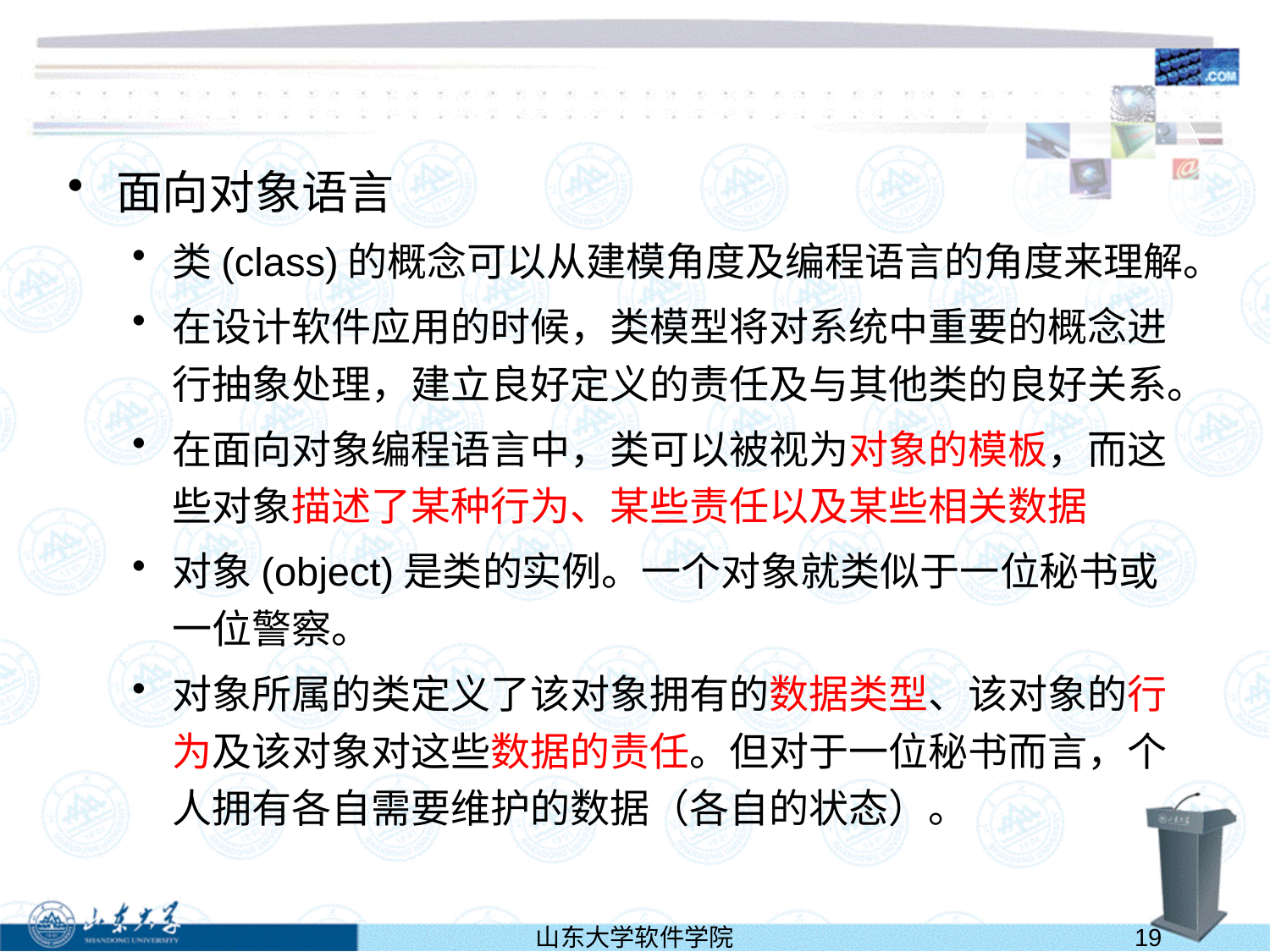

#
面向对象语言
类(class)的概念可以从建模角度及编程语言的角度来理解。
在设计软件应用的时候，类模型将对系统中重要的概念进行抽象处理，建立良好定义的责任及与其他类的良好关系。
在面向对象编程语言中，类可以被视为对象的模板，而这些对象描述了某种行为、某些责任以及某些相关数据
对象(object)是类的实例。一个对象就类似于一位秘书或一位警察。
对象所属的类定义了该对象拥有的数据类型、该对象的行为及该对象对这些数据的责任。但对于一位秘书而言，个人拥有各自需要维护的数据（各自的状态）。
山东大学软件学院
19